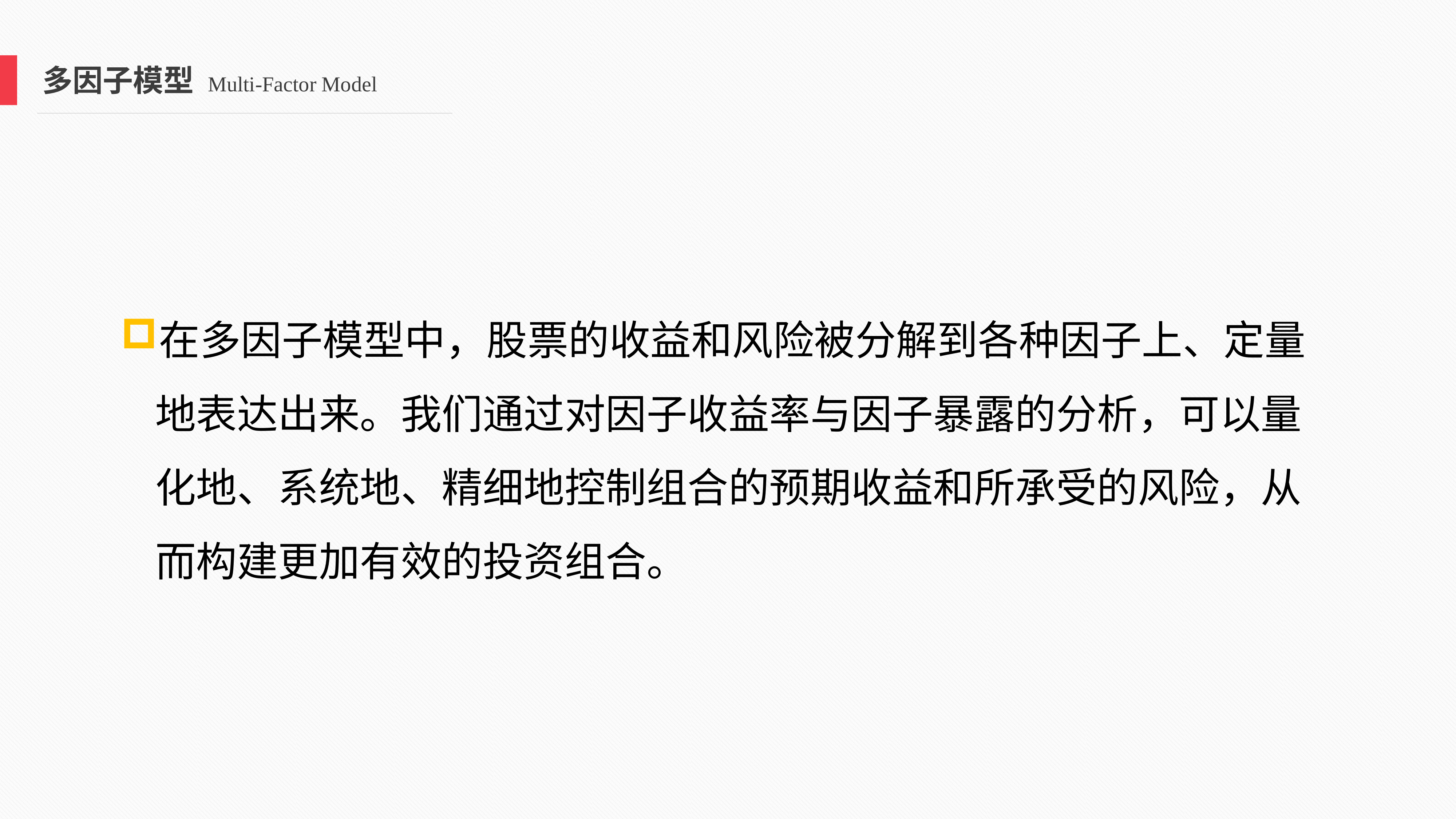

多因子模型 Multi-Factor Model
在多因子模型中，股票的收益和风险被分解到各种因子上、定量地表达出来。我们通过对因子收益率与因子暴露的分析，可以量化地、系统地、精细地控制组合的预期收益和所承受的风险，从而构建更加有效的投资组合。